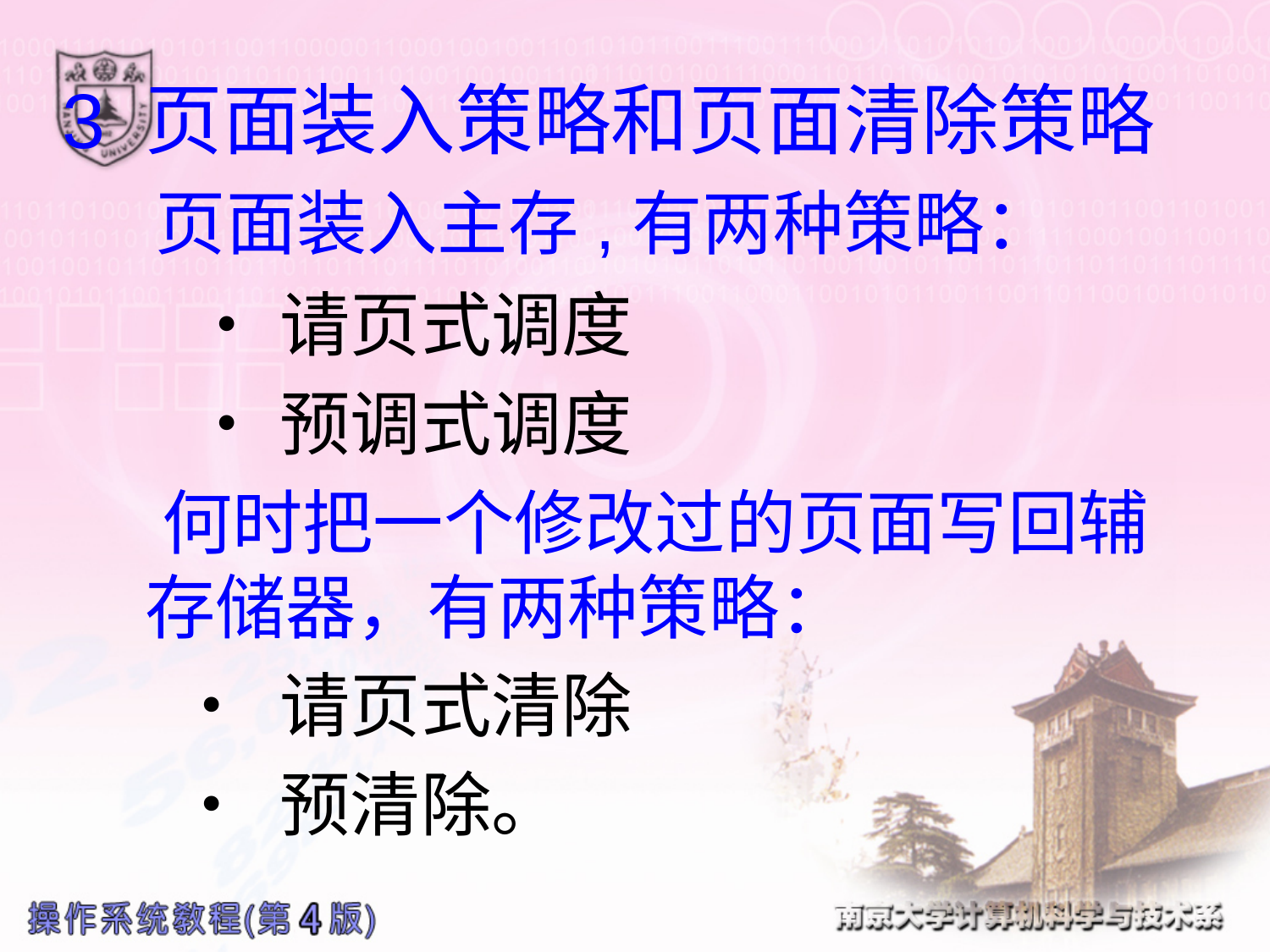

# 3 页面装入策略和页面清除策略
  页面装入主存,有两种策略：
      •请页式调度
      •预调式调度
   何时把一个修改过的页面写回辅存储器，有两种策略：
     • 请页式清除
     • 预清除。